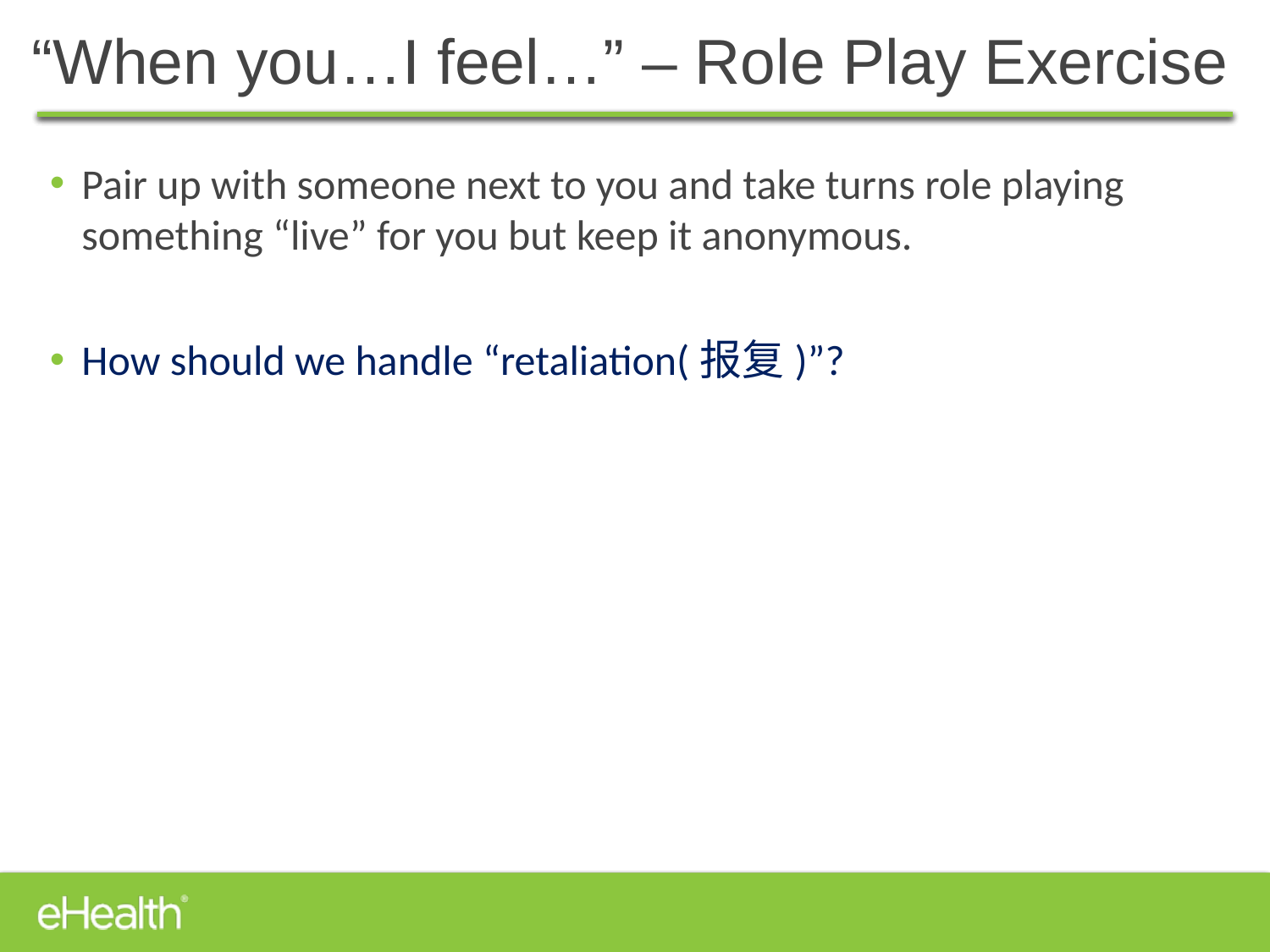

# “When you…I feel…” – Role Play Exercise
Pair up with someone next to you and take turns role playing something “live” for you but keep it anonymous.

How should we handle “retaliation(报复)”?